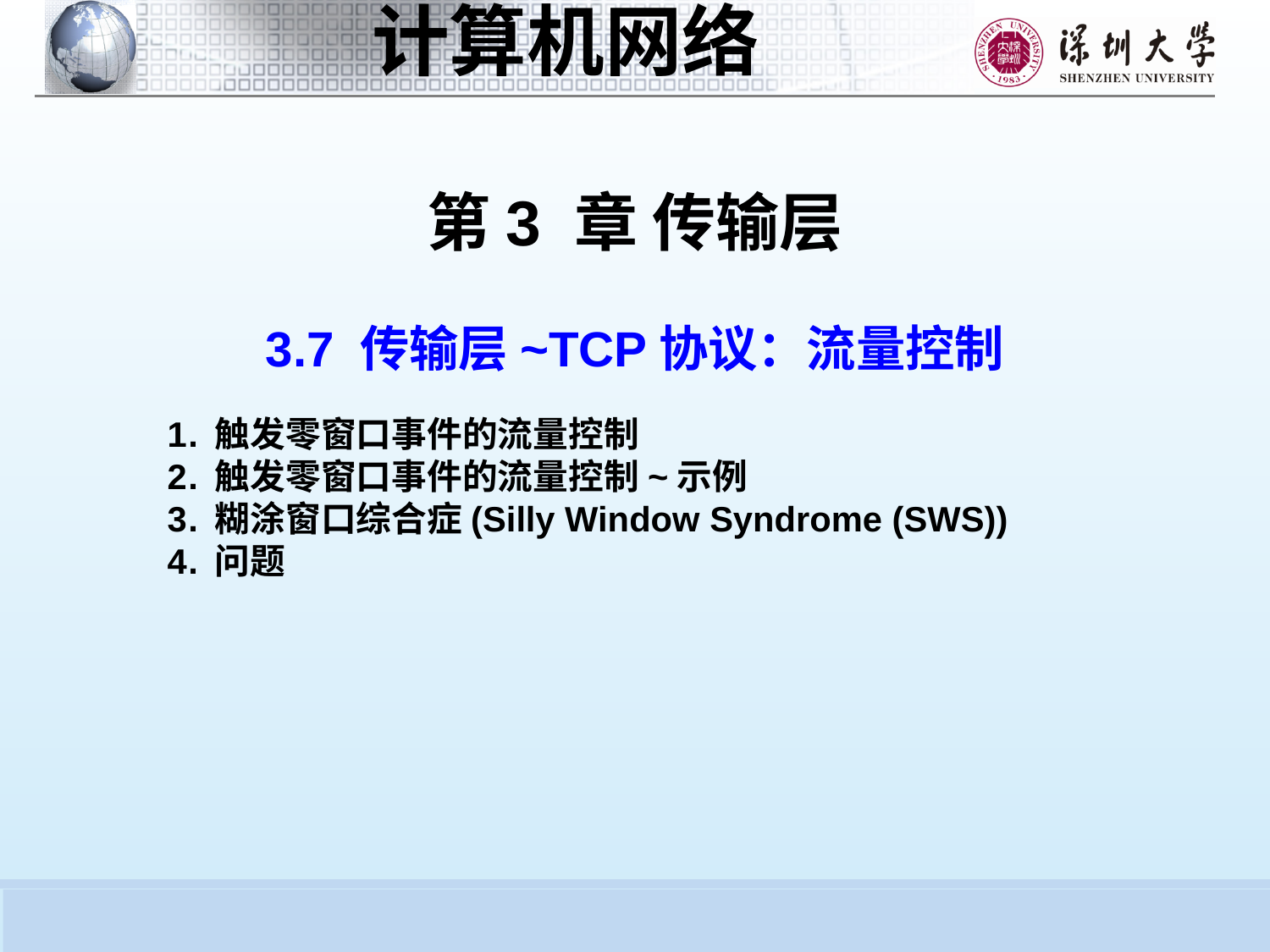

第3 章 传输层

3.7 传输层~TCP协议：流量控制
触发零窗口事件的流量控制
触发零窗口事件的流量控制~示例
糊涂窗口综合症(Silly Window Syndrome (SWS))
问题